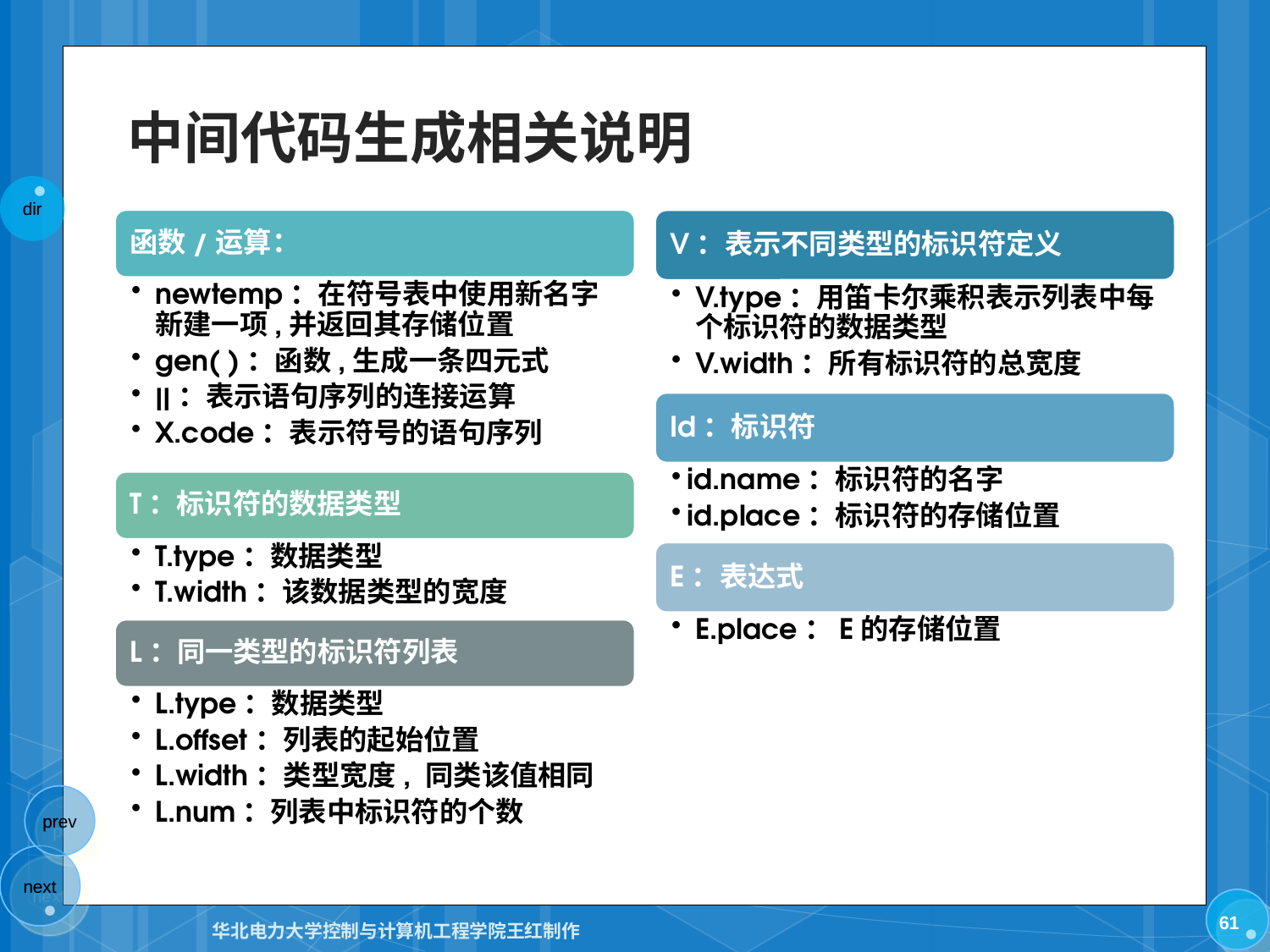

# 中间代码生成相关说明
函数/运算：
newtemp：在符号表中使用新名字新建一项,并返回其存储位置
gen( )：函数,生成一条四元式
||：表示语句序列的连接运算
X.code：表示符号的语句序列
T：标识符的数据类型
T.type：数据类型
T.width：该数据类型的宽度
L：同一类型的标识符列表
L.type：数据类型
L.offset：列表的起始位置
L.width：类型宽度, 同类该值相同
L.num：列表中标识符的个数
V：表示不同类型的标识符定义
V.type：用笛卡尔乘积表示列表中每个标识符的数据类型
V.width：所有标识符的总宽度
Id：标识符
id.name：标识符的名字
id.place：标识符的存储位置
E：表达式
E.place：E的存储位置
61
华北电力大学控制与计算机工程学院王红制作